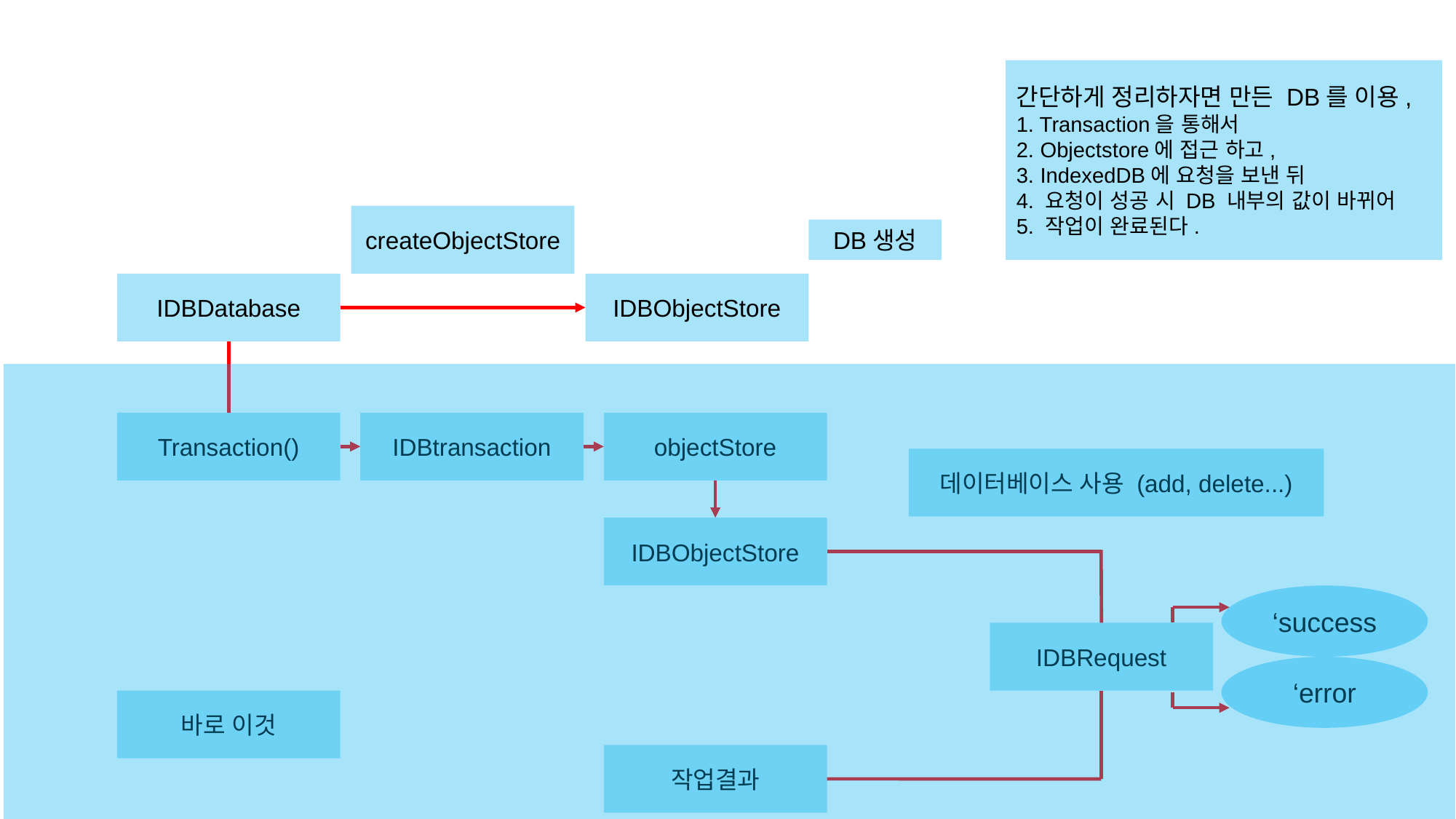

간단하게 정리하자면 만든 DB를 이용,
1. Transaction을 통해서
2. Objectstore에 접근 하고,
3. IndexedDB에 요청을 보낸 뒤
4. 요청이 성공 시 DB 내부의 값이 바뀌어
5. 작업이 완료된다.
createObjectStore
DB생성
IDBDatabase
IDBObjectStore

Transaction()
IDBtransaction
objectStore
데이터베이스 사용 (add, delete...)
IDBObjectStore
‘success
IDBRequest
‘error
바로 이것
작업결과